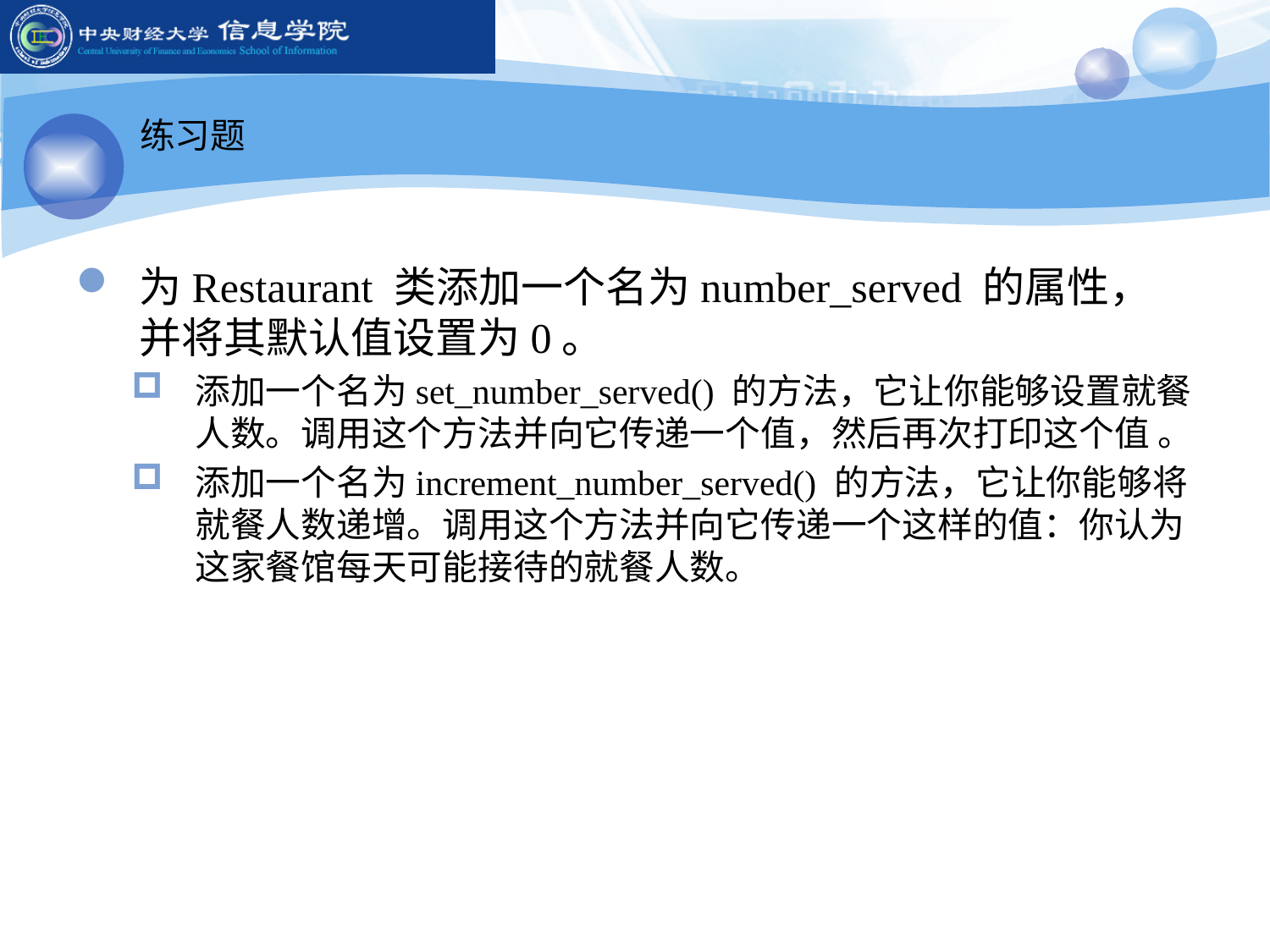

练习题
为Restaurant 类添加一个名为number_served 的属性，并将其默认值设置为0。
添加一个名为set_number_served() 的方法，它让你能够设置就餐人数。调用这个方法并向它传递一个值，然后再次打印这个值 。
添加一个名为increment_number_served() 的方法，它让你能够将就餐人数递增。调用这个方法并向它传递一个这样的值：你认为这家餐馆每天可能接待的就餐人数。